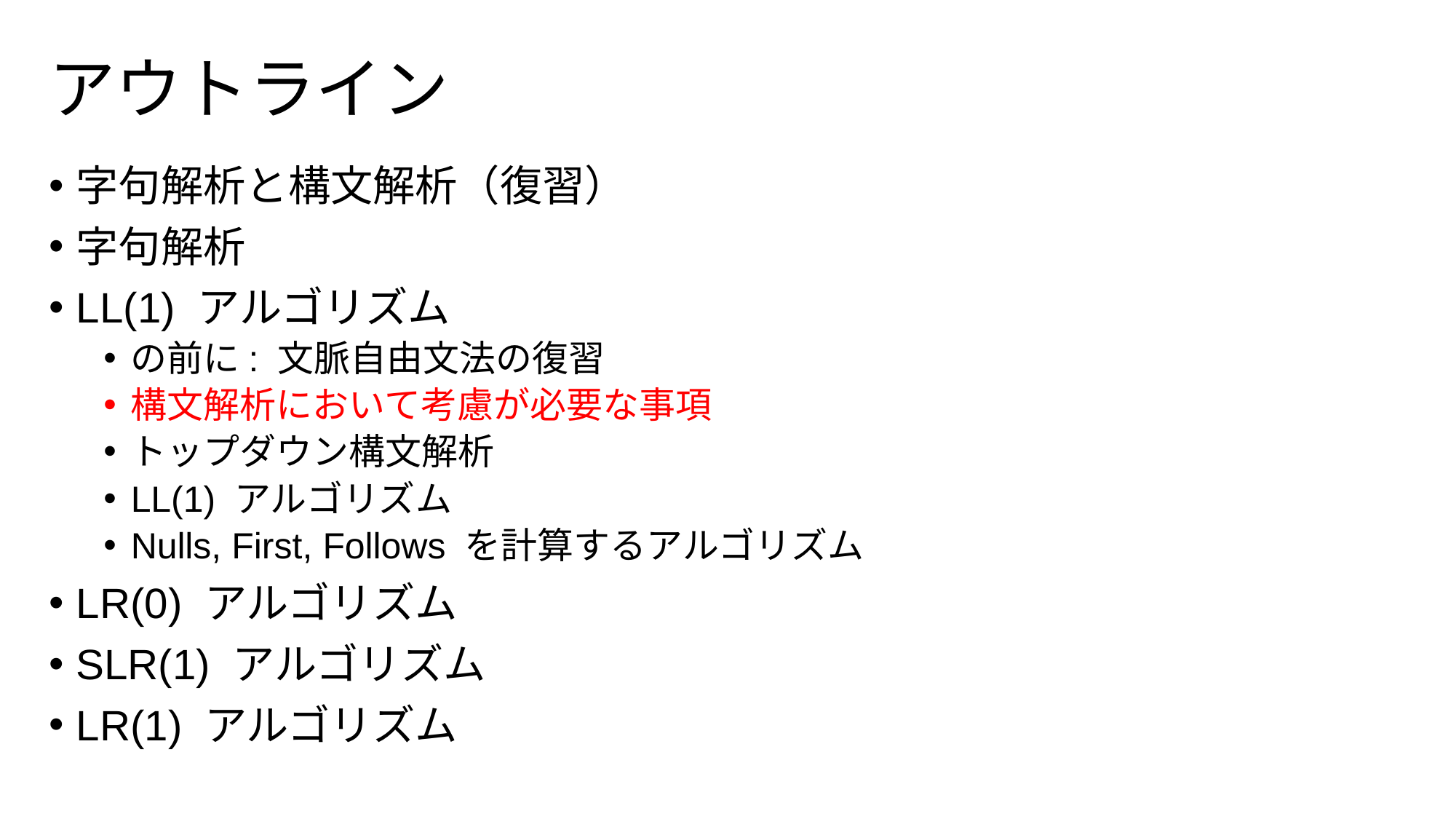

# アウトライン
字句解析と構文解析（復習）
字句解析
LL(1) アルゴリズム
の前に: 文脈自由文法の復習
構文解析において考慮が必要な事項
トップダウン構文解析
LL(1) アルゴリズム
Nulls, First, Follows を計算するアルゴリズム
LR(0) アルゴリズム
SLR(1) アルゴリズム
LR(1) アルゴリズム